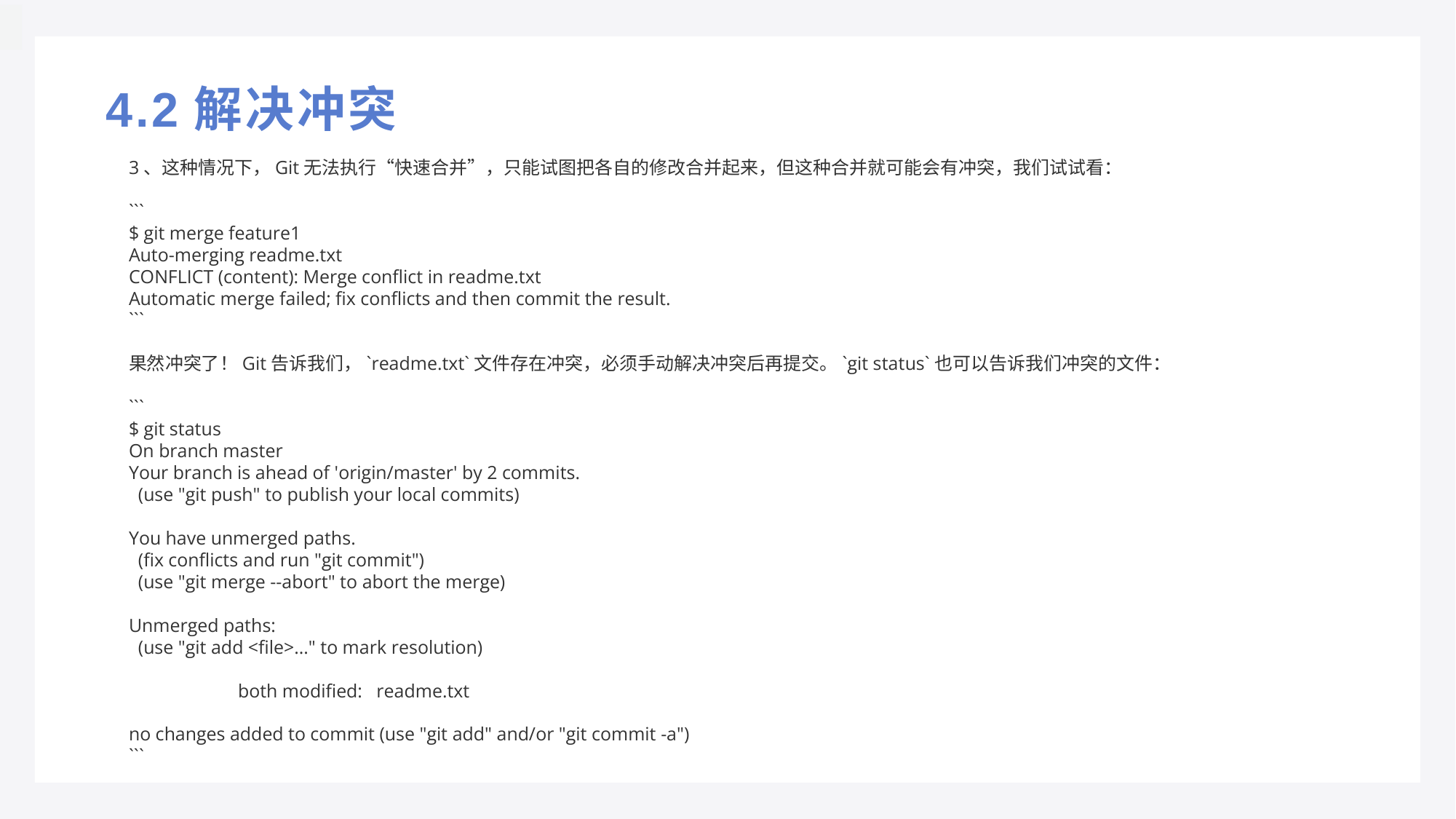

# 4.2解决冲突

3、这种情况下，Git无法执行“快速合并”，只能试图把各自的修改合并起来，但这种合并就可能会有冲突，我们试试看：

```
$ git merge feature1
Auto-merging readme.txt
CONFLICT (content): Merge conflict in readme.txt
Automatic merge failed; fix conflicts and then commit the result.
```

果然冲突了！Git告诉我们，`readme.txt`文件存在冲突，必须手动解决冲突后再提交。`git status`也可以告诉我们冲突的文件：

```
$ git status
On branch master
Your branch is ahead of 'origin/master' by 2 commits.
  (use "git push" to publish your local commits)

You have unmerged paths.
  (fix conflicts and run "git commit")
  (use "git merge --abort" to abort the merge)

Unmerged paths:
  (use "git add <file>..." to mark resolution)

	both modified:   readme.txt

no changes added to commit (use "git add" and/or "git commit -a")
```